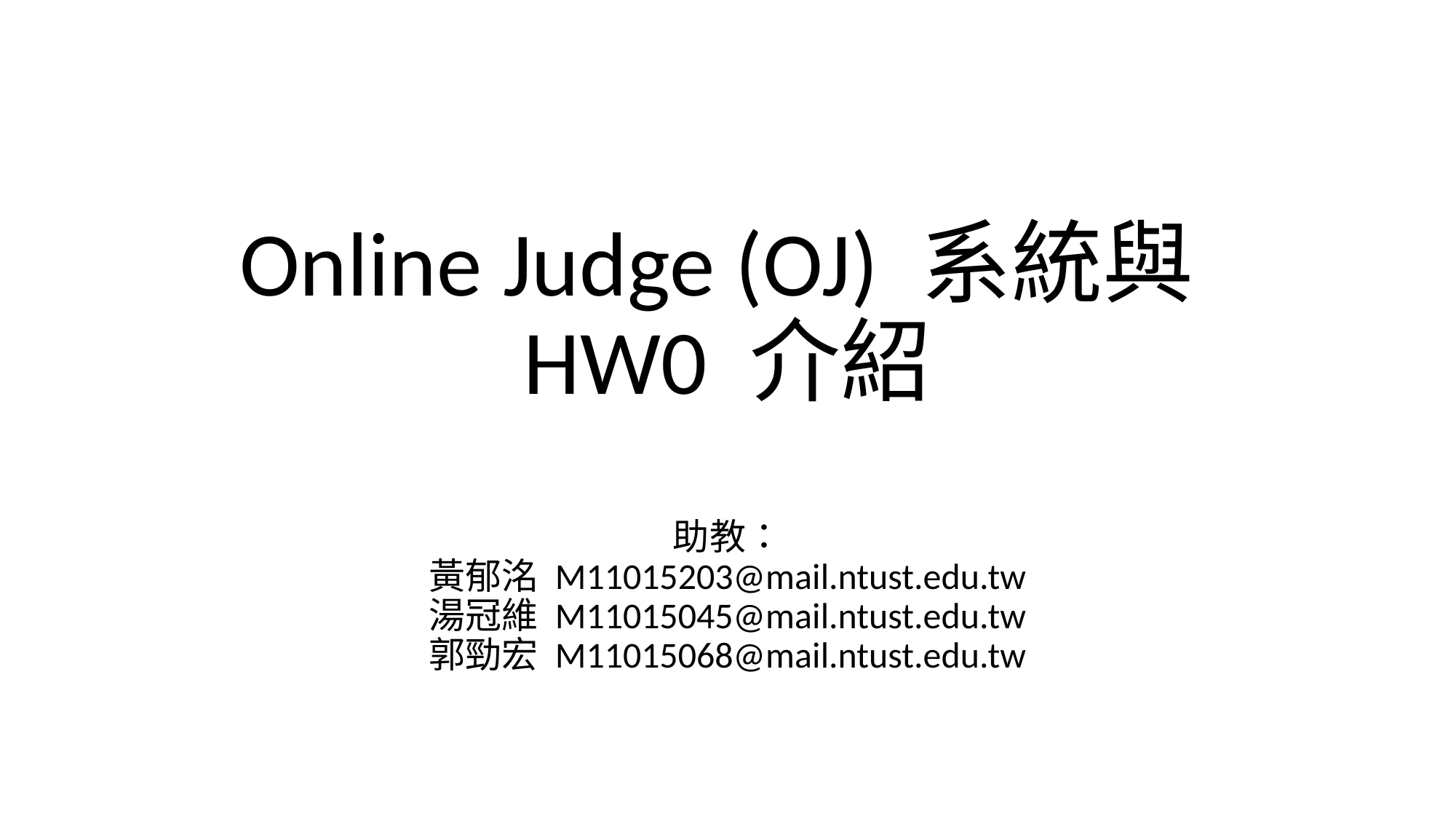

# Online Judge (OJ) 系統與HW0 介紹
助教：
黃郁洺 M11015203@mail.ntust.edu.tw
湯冠維 M11015045@mail.ntust.edu.tw
郭勁宏 M11015068@mail.ntust.edu.tw